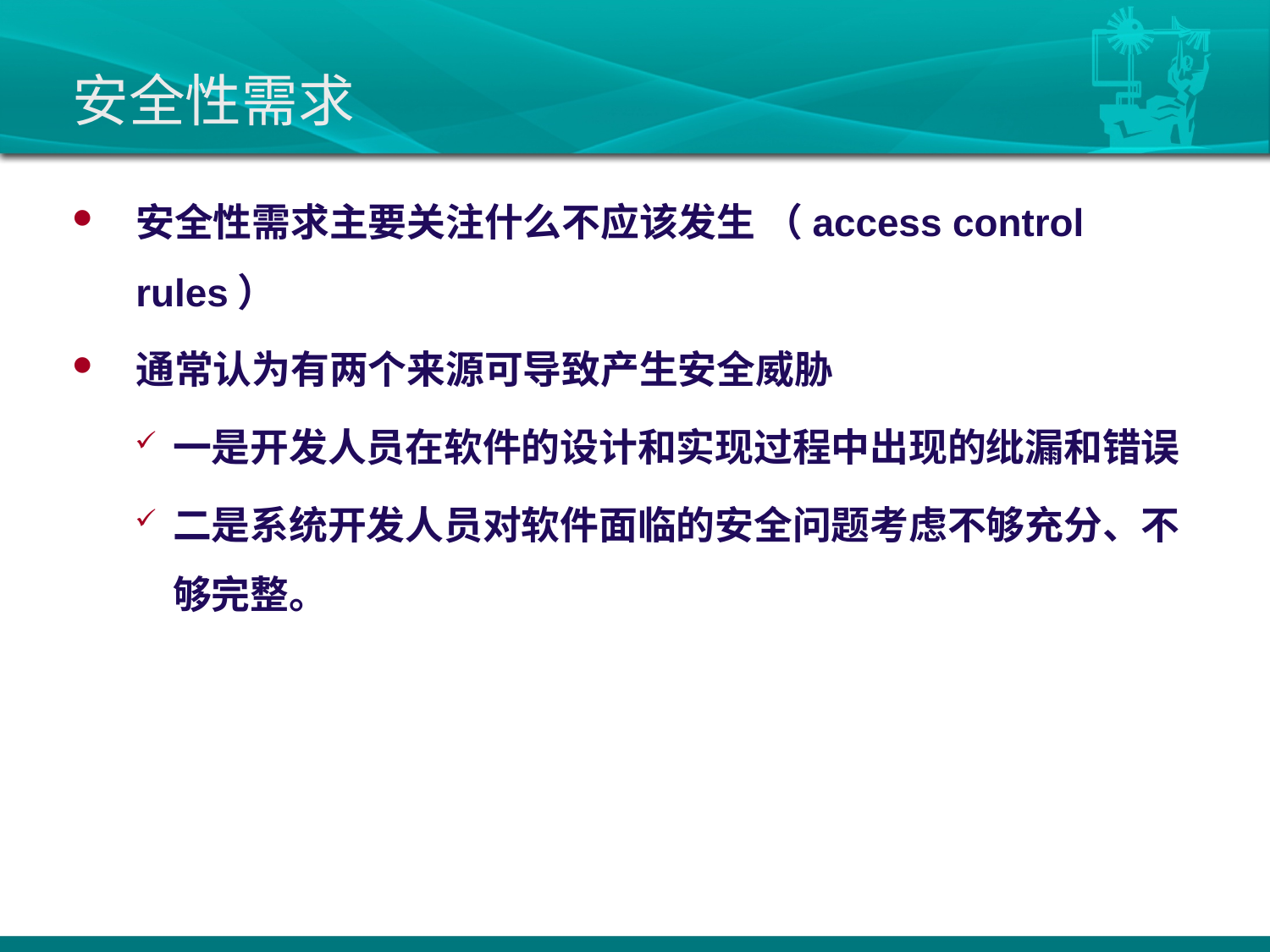

# 安全性需求
安全性需求主要关注什么不应该发生 （access control rules）
通常认为有两个来源可导致产生安全威胁
一是开发人员在软件的设计和实现过程中出现的纰漏和错误
二是系统开发人员对软件面临的安全问题考虑不够充分、不够完整。